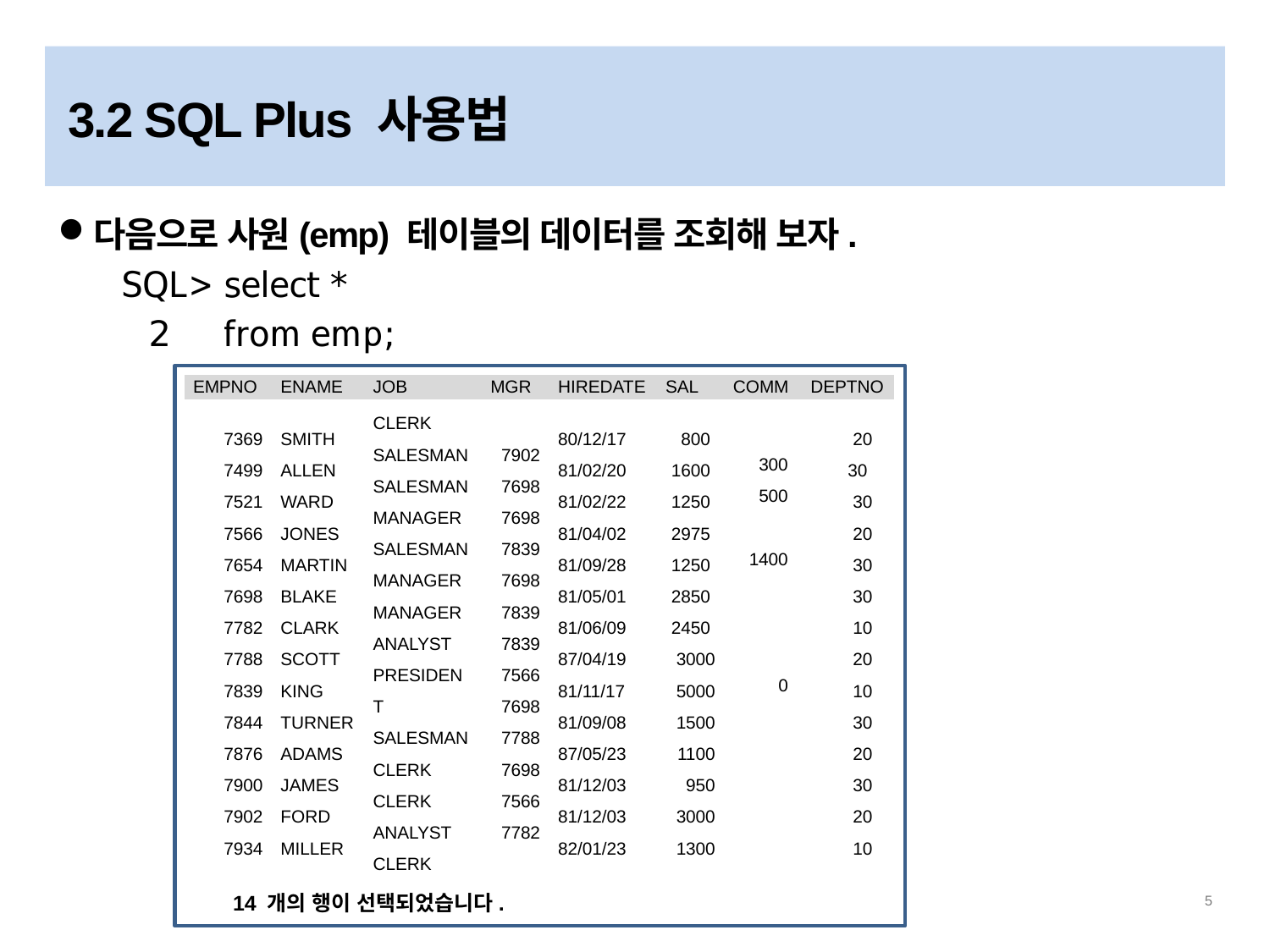

# 3.2 SQL Plus 사용법
다음으로 사원(emp) 테이블의 데이터를 조회해 보자.
       SQL> select *
          2      from emp;

| EMPNO | ENAME | JOB | MGR | HIREDATE | SAL | COMM | DEPTNO |
| --- | --- | --- | --- | --- | --- | --- | --- |
| 7369 7499 7521 7566 7654 7698 7782 7788 7839 7844 7876 7900 7902 7934 | SMITH ALLEN WARD JONES MARTIN BLAKE CLARK SCOTT KING TURNER ADAMS JAMES FORD MILLER | CLERK SALESMAN SALESMAN MANAGER SALESMAN MANAGER MANAGER ANALYST PRESIDENT SALESMAN CLERK CLERK ANALYST CLERK | 7902 7698 7698 7839 7698 7839 7839 7566 7698 7788 7698 7566 7782 | 80/12/17 81/02/20 81/02/22 81/04/02 81/09/28 81/05/01 81/06/09 87/04/19 81/11/17 81/09/08 87/05/23 81/12/03 81/12/03 82/01/23 | 800 1600 1250 2975 1250 2850 2450 3000 5000 1500 1100 950 3000 1300 | 300 500 1400 0 | 20 30 30 20 30 30 10 20 10 30 20 30 20 10 |
14 개의 행이 선택되었습니다.